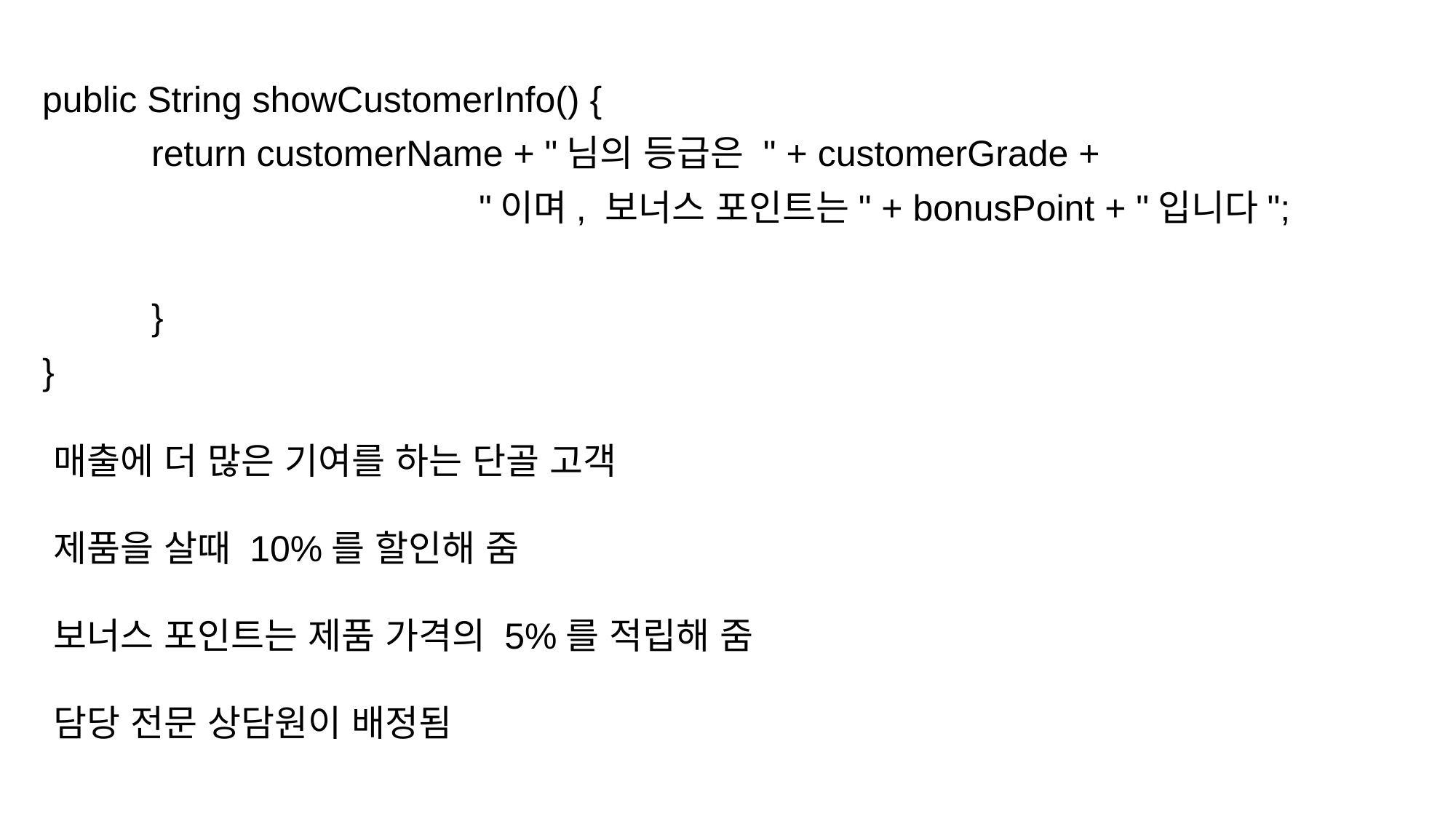

public String showCustomerInfo() {
	return customerName + "님의 등급은 " + customerGrade +
				"이며, 보너스 포인트는" + bonusPoint + "입니다";

	}
}
매출에 더 많은 기여를 하는 단골 고객

제품을 살때 10%를 할인해 줌

보너스 포인트는 제품 가격의 5%를 적립해 줌

담당 전문 상담원이 배정됨